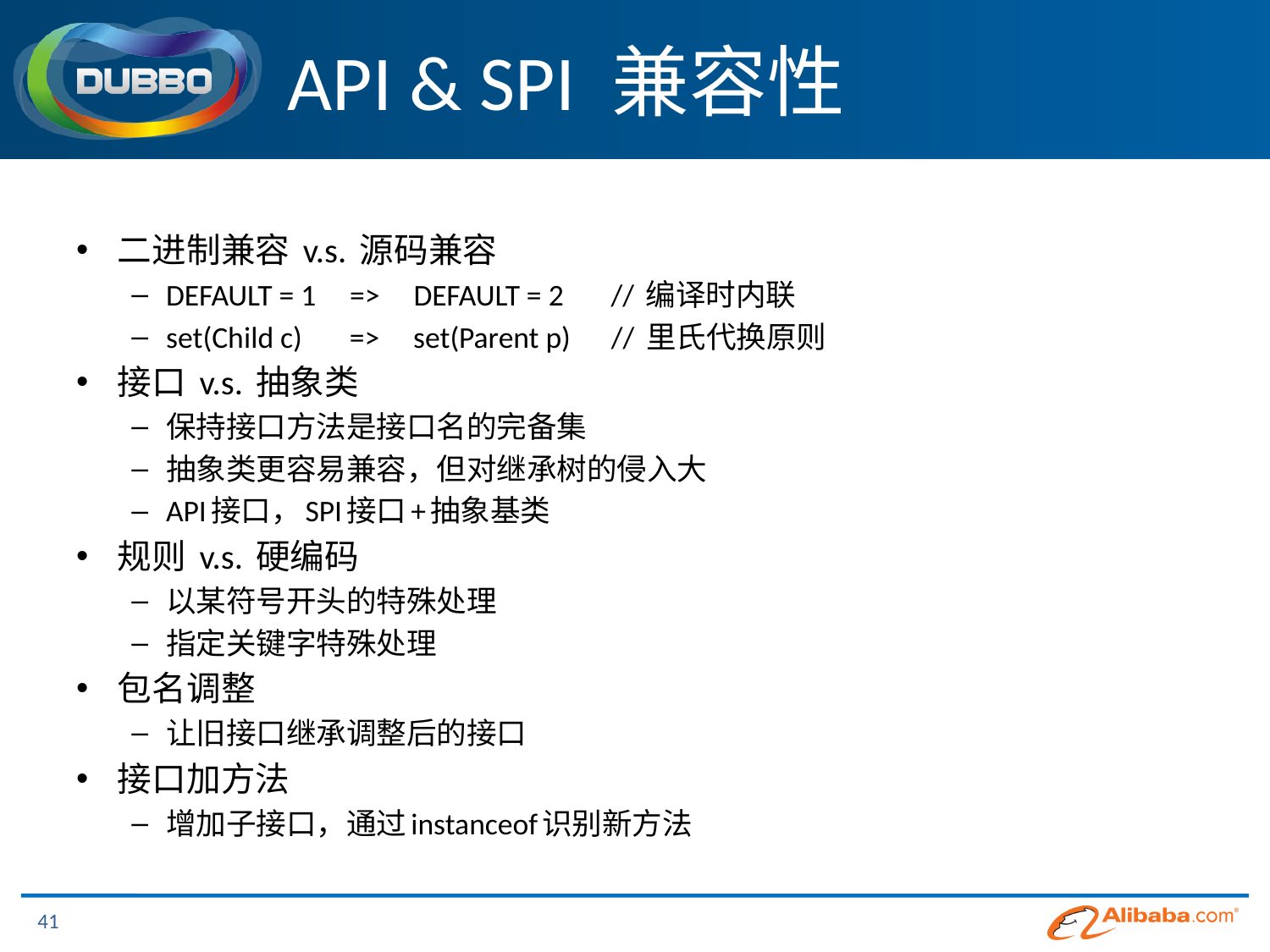

# API & SPI 兼容性
二进制兼容 v.s. 源码兼容
DEFAULT = 1     =>     DEFAULT = 2       // 编译时内联
set(Child c)       =>     set(Parent p)      // 里氏代换原则
接口 v.s. 抽象类
保持接口方法是接口名的完备集
抽象类更容易兼容，但对继承树的侵入大
API接口，SPI接口+抽象基类
规则 v.s. 硬编码
以某符号开头的特殊处理
指定关键字特殊处理
包名调整
让旧接口继承调整后的接口
接口加方法
增加子接口，通过instanceof识别新方法
41